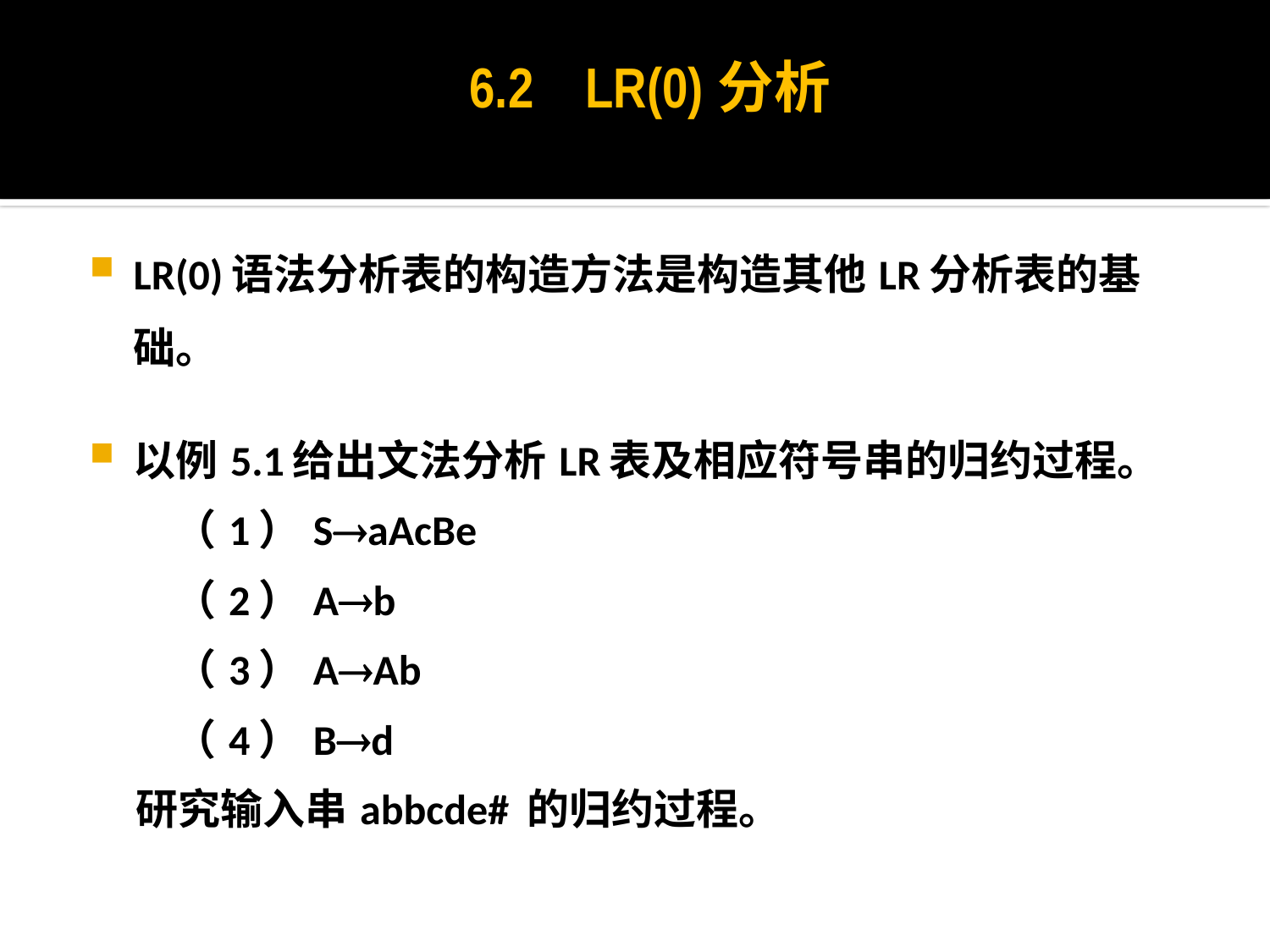

6.2    LR(0)分析
LR(0)语法分析表的构造方法是构造其他LR分析表的基础。

以例5.1给出文法分析LR表及相应符号串的归约过程。
	（1）S→aAcBe
	（2）A→b
	（3）A→Ab
	（4）B→d
研究输入串abbcde# 的归约过程。